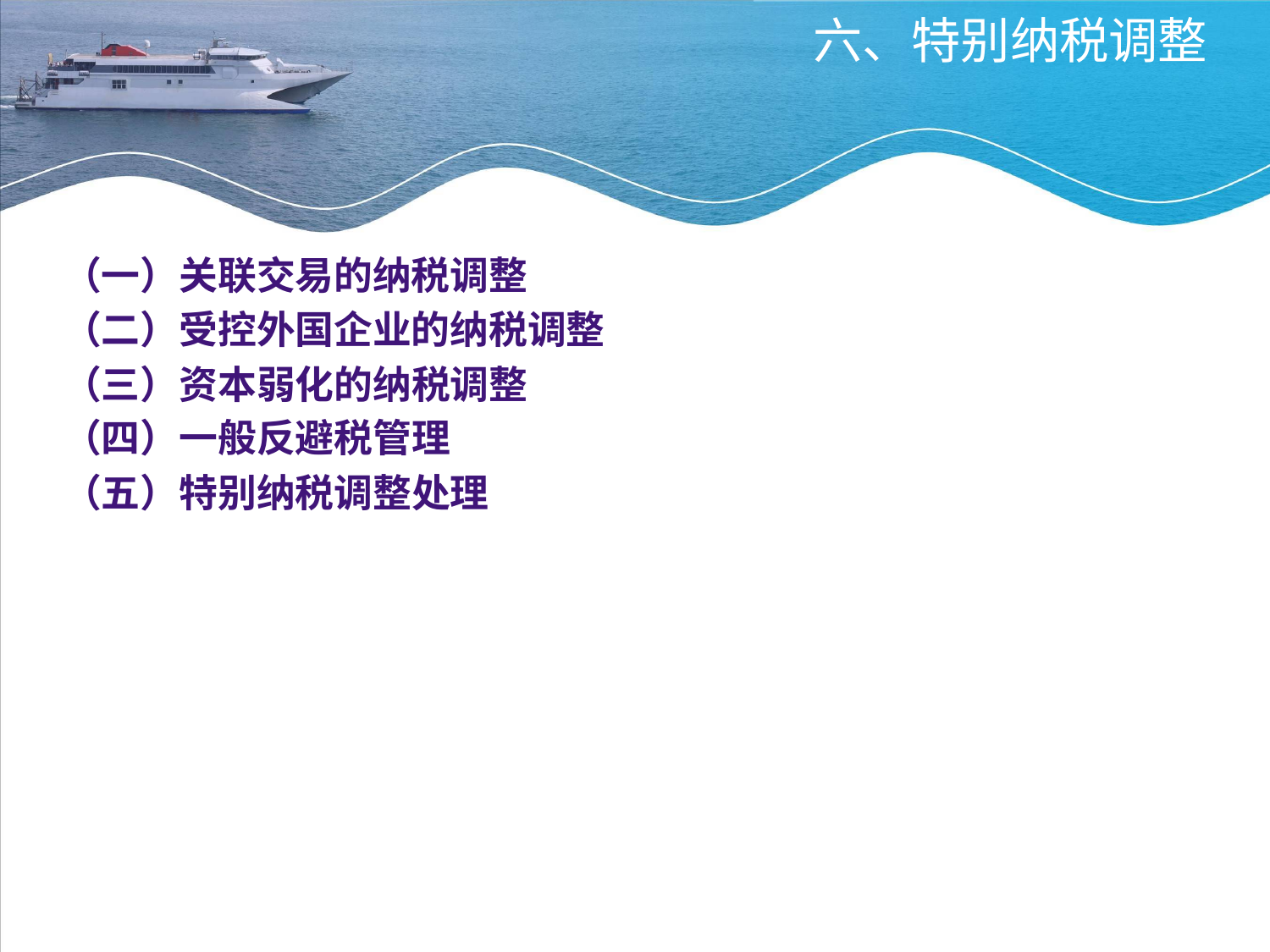

# 六、特别纳税调整
（一）关联交易的纳税调整
（二）受控外国企业的纳税调整
（三）资本弱化的纳税调整
（四）一般反避税管理
（五）特别纳税调整处理